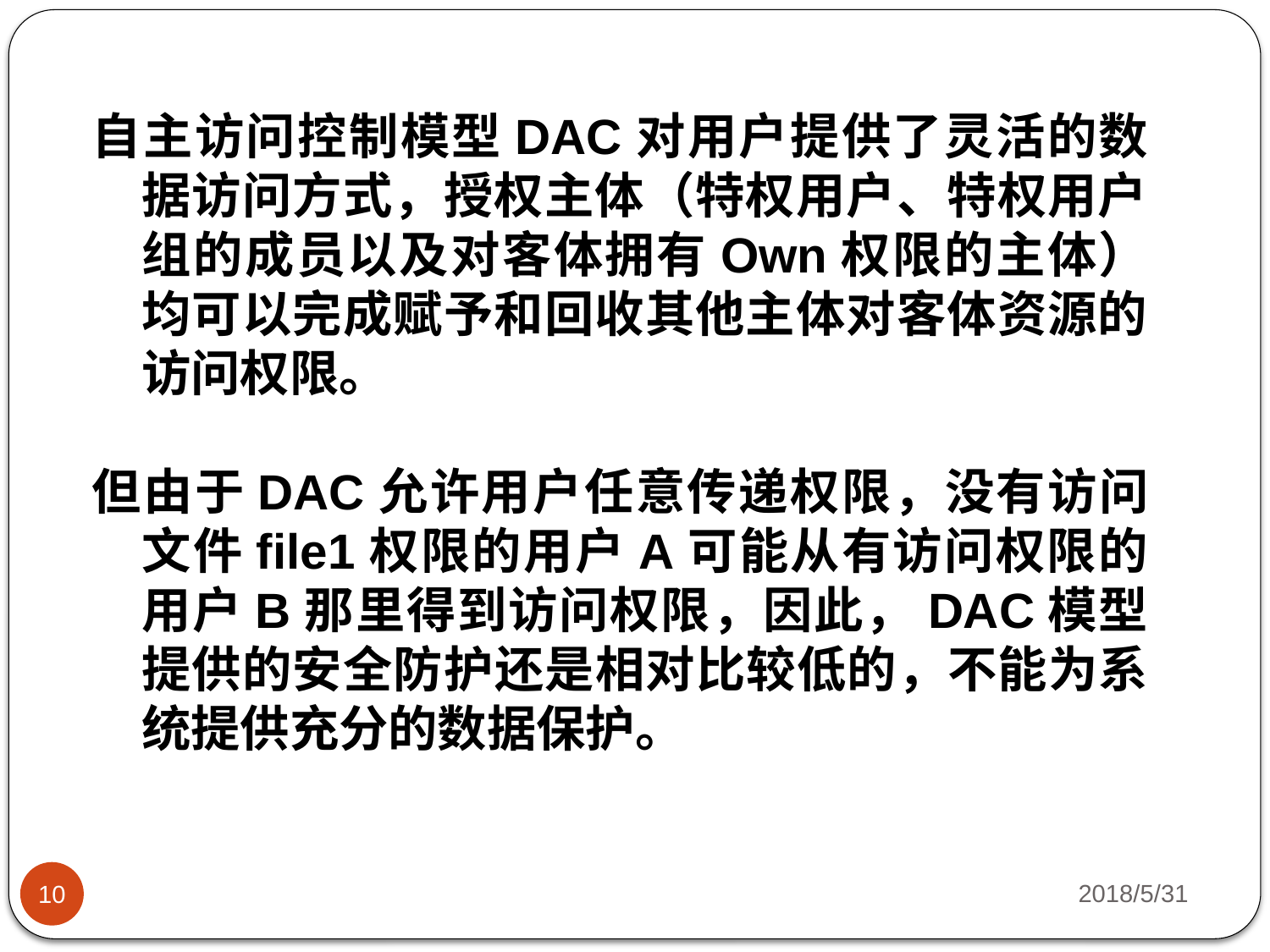

自主访问控制模型DAC对用户提供了灵活的数据访问方式，授权主体（特权用户、特权用户组的成员以及对客体拥有Own权限的主体）均可以完成赋予和回收其他主体对客体资源的访问权限。

但由于DAC允许用户任意传递权限，没有访问文件file1权限的用户A可能从有访问权限的用户B那里得到访问权限，因此，DAC模型提供的安全防护还是相对比较低的，不能为系统提供充分的数据保护。
2018/5/31
10